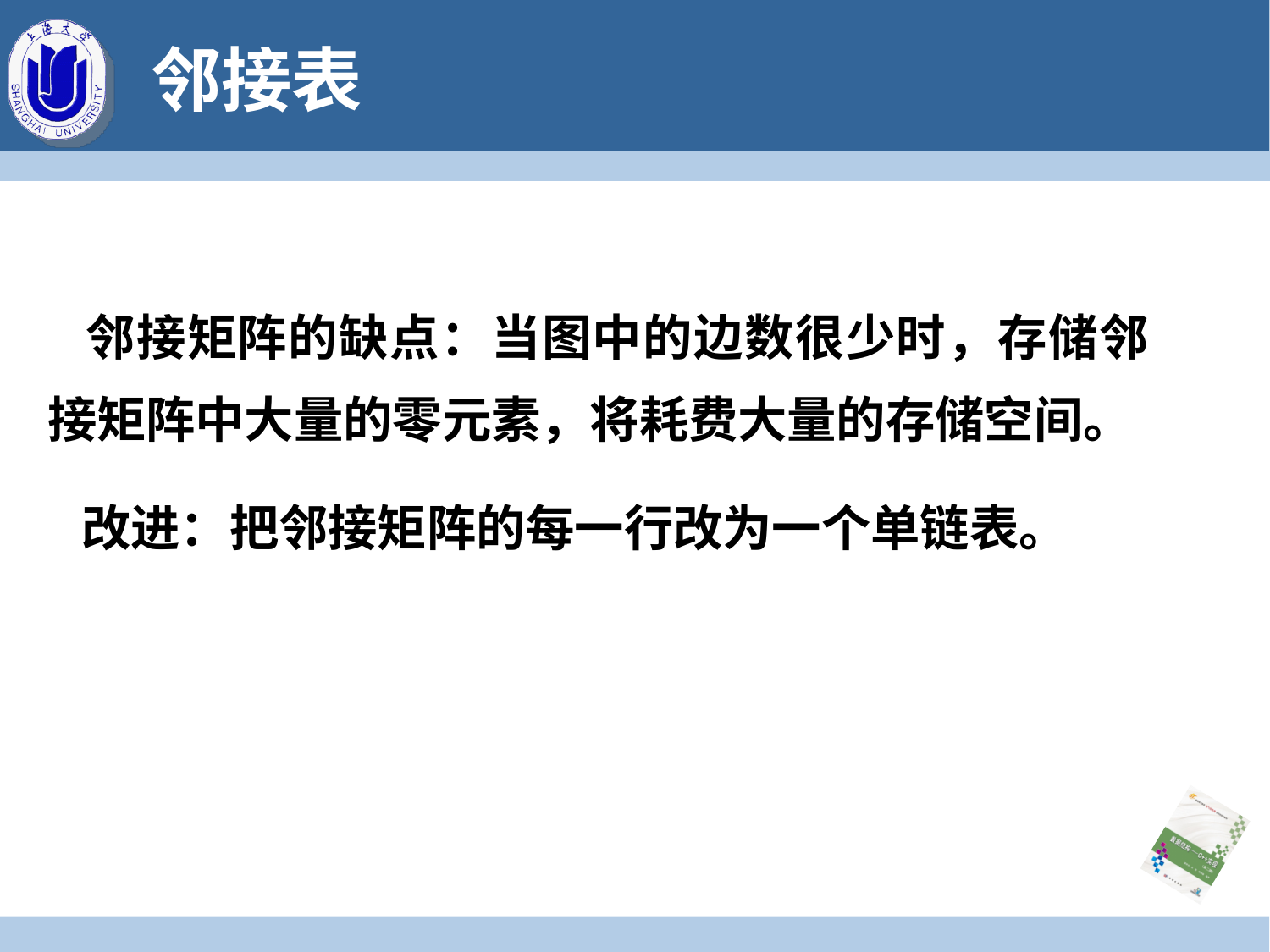

# 邻接表
  邻接矩阵的缺点：当图中的边数很少时，存储邻接矩阵中大量的零元素，将耗费大量的存储空间。
  改进：把邻接矩阵的每一行改为一个单链表。